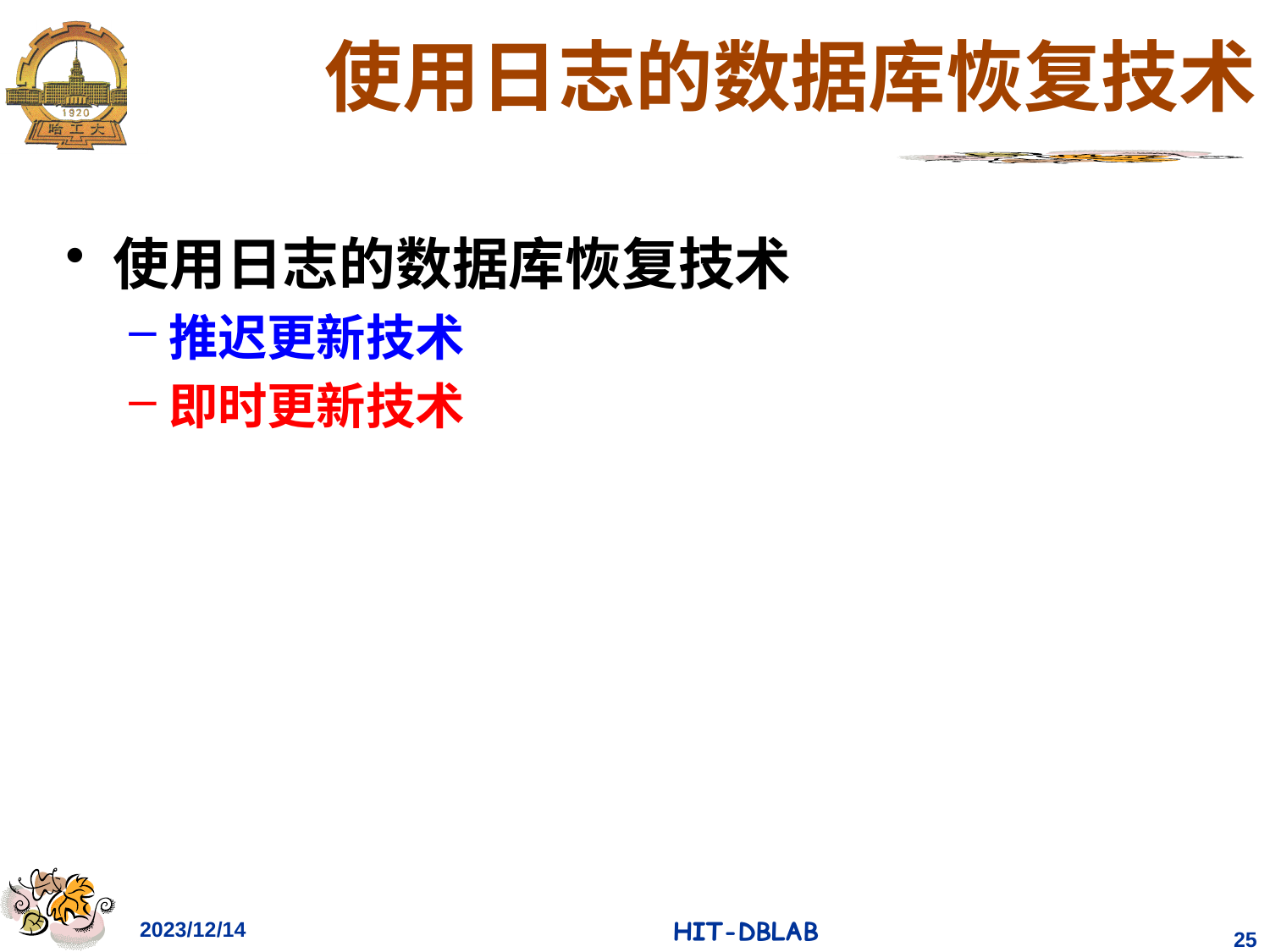

# 使用日志的数据库恢复技术
使用日志的数据库恢复技术
推迟更新技术
即时更新技术

2023/12/14
HIT-DBLAB
25